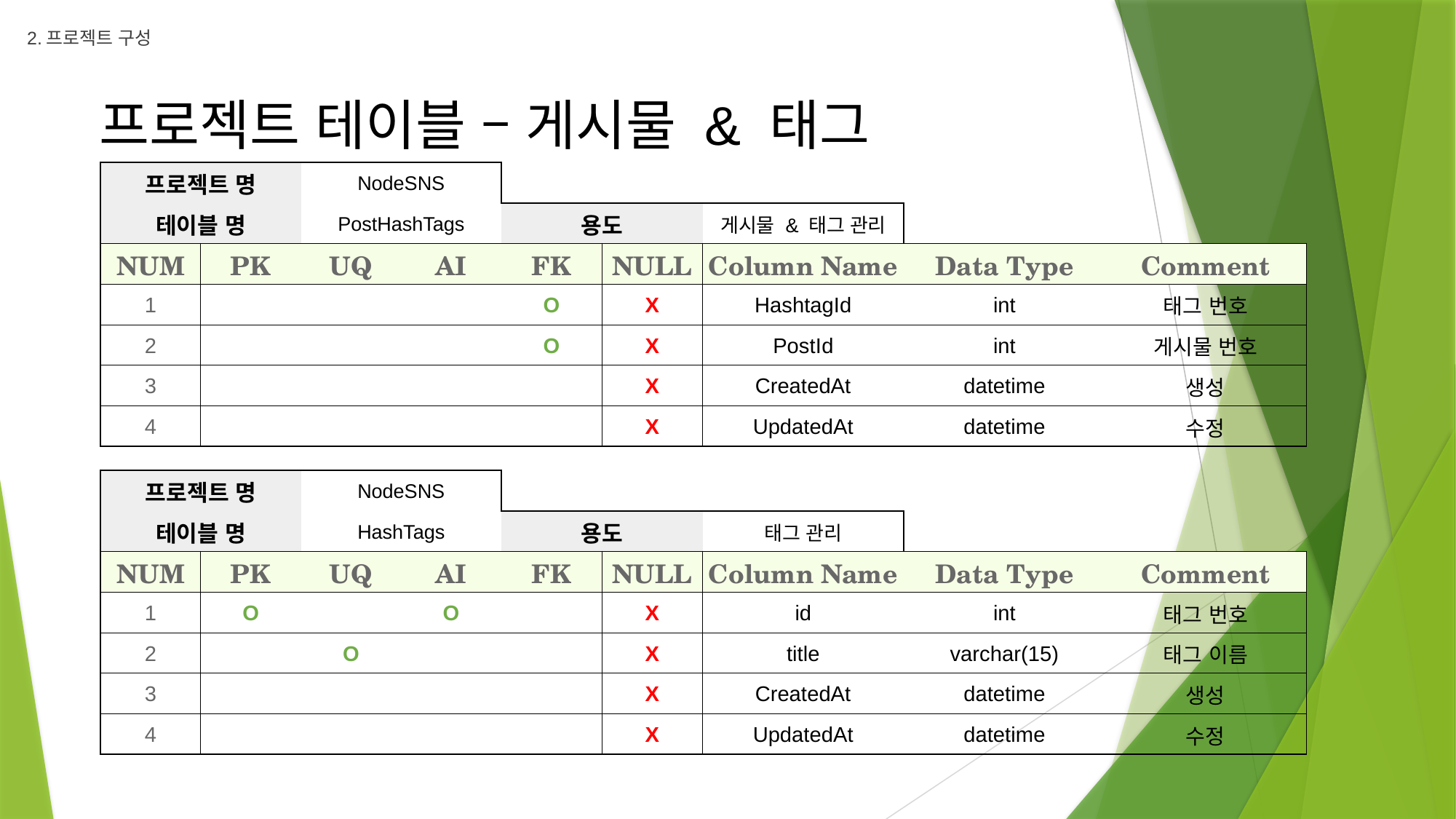

2.프로젝트 구성
프로젝트 테이블 – 게시물 & 태그
| 프로젝트 명 |  | NodeSNS |  |  |  |  |  |  |  |  |  |
| --- | --- | --- | --- | --- | --- | --- | --- | --- | --- | --- | --- |
| 테이블 명 |  | PostHashTags |  | 용도 |  | 게시물 & 태그 관리 |  |  |  |  |  |
| NUM | PK | UQ | AI | FK | NULL | Column Name |  | Data Type |  | Comment |  |
| 1 |  |  |  | O | X | HashtagId |  | int |  | 태그 번호 |  |
| 2 |  |  |  | O | X | PostId |  | int |  | 게시물 번호 |  |
| 3 |  |  |  |  | X | CreatedAt |  | datetime |  | 생성 |  |
| 4 |  |  |  |  | X | UpdatedAt |  | datetime |  | 수정 |  |
| 프로젝트 명 |  | NodeSNS |  |  |  |  |  |  |  |  |  |
| --- | --- | --- | --- | --- | --- | --- | --- | --- | --- | --- | --- |
| 테이블 명 |  | HashTags |  | 용도 |  | 태그 관리 |  |  |  |  |  |
| NUM | PK | UQ | AI | FK | NULL | Column Name |  | Data Type |  | Comment |  |
| 1 | O |  | O |  | X | id |  | int |  | 태그 번호 |  |
| 2 |  | O |  |  | X | title |  | varchar(15) |  | 태그 이름 |  |
| 3 |  |  |  |  | X | CreatedAt |  | datetime |  | 생성 |  |
| 4 |  |  |  |  | X | UpdatedAt |  | datetime |  | 수정 |  |